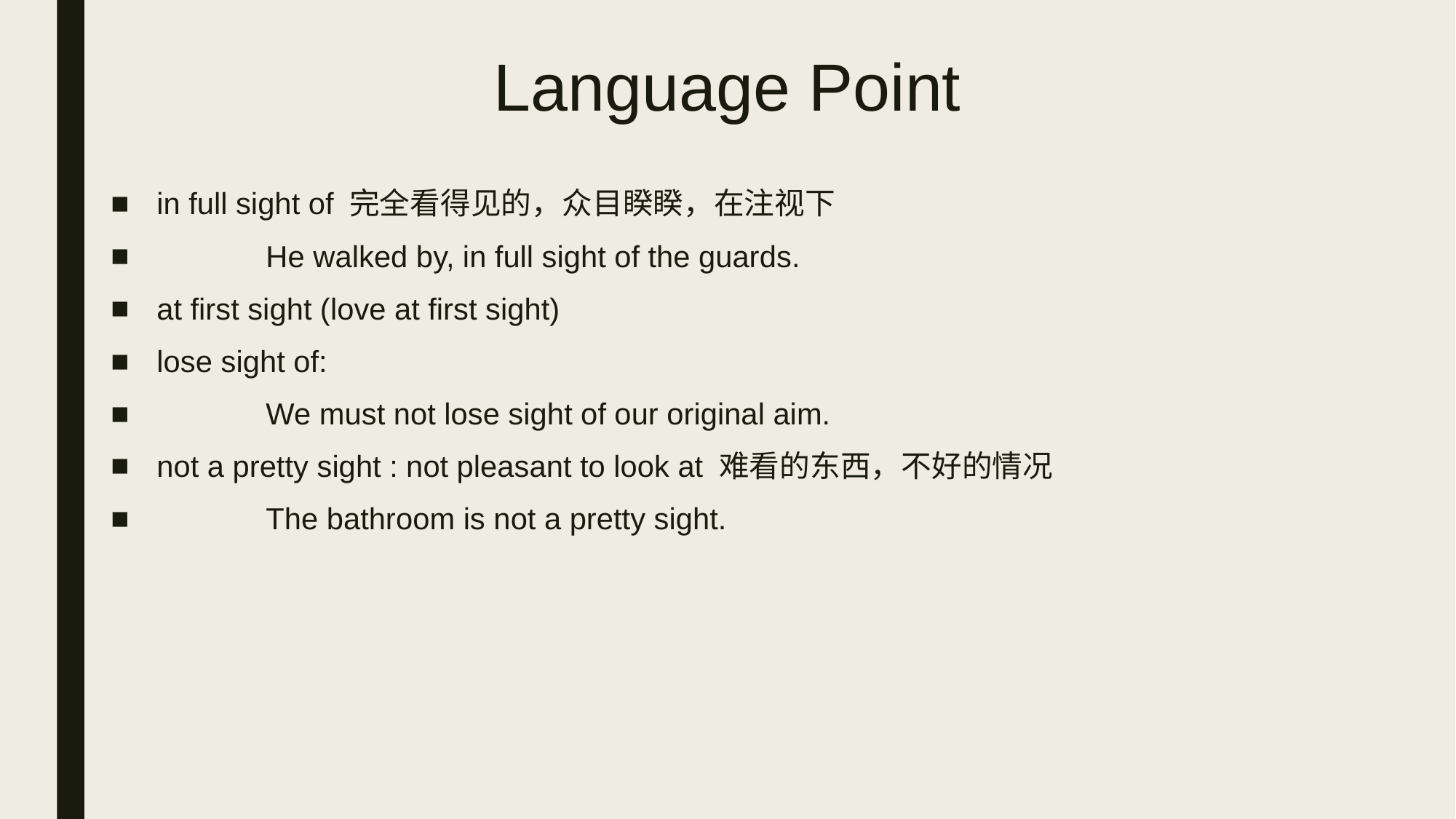

# Language Point
in full sight of 完全看得见的，众目睽睽，在注视下
	He walked by, in full sight of the guards.
at first sight (love at first sight)
lose sight of:
	We must not lose sight of our original aim.
not a pretty sight : not pleasant to look at 难看的东西，不好的情况
	The bathroom is not a pretty sight.